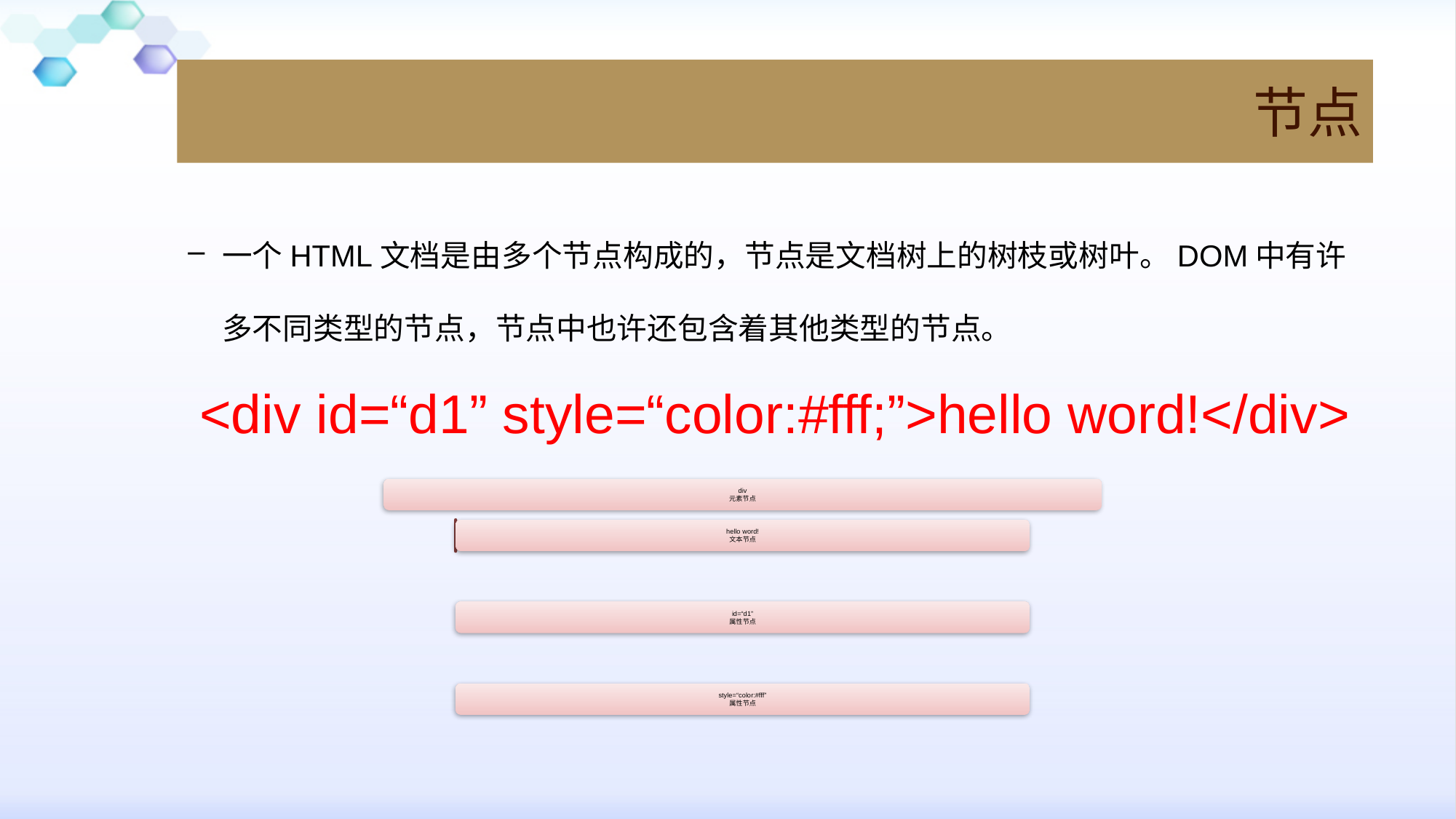

# 节点
一个HTML文档是由多个节点构成的，节点是文档树上的树枝或树叶。DOM中有许多不同类型的节点，节点中也许还包含着其他类型的节点。
<div id=“d1” style=“color:#fff;”>hello word!</div>
div
元素节点
hello word!
文本节点
id=“d1”
属性节点
style=“color:#fff”
属性节点